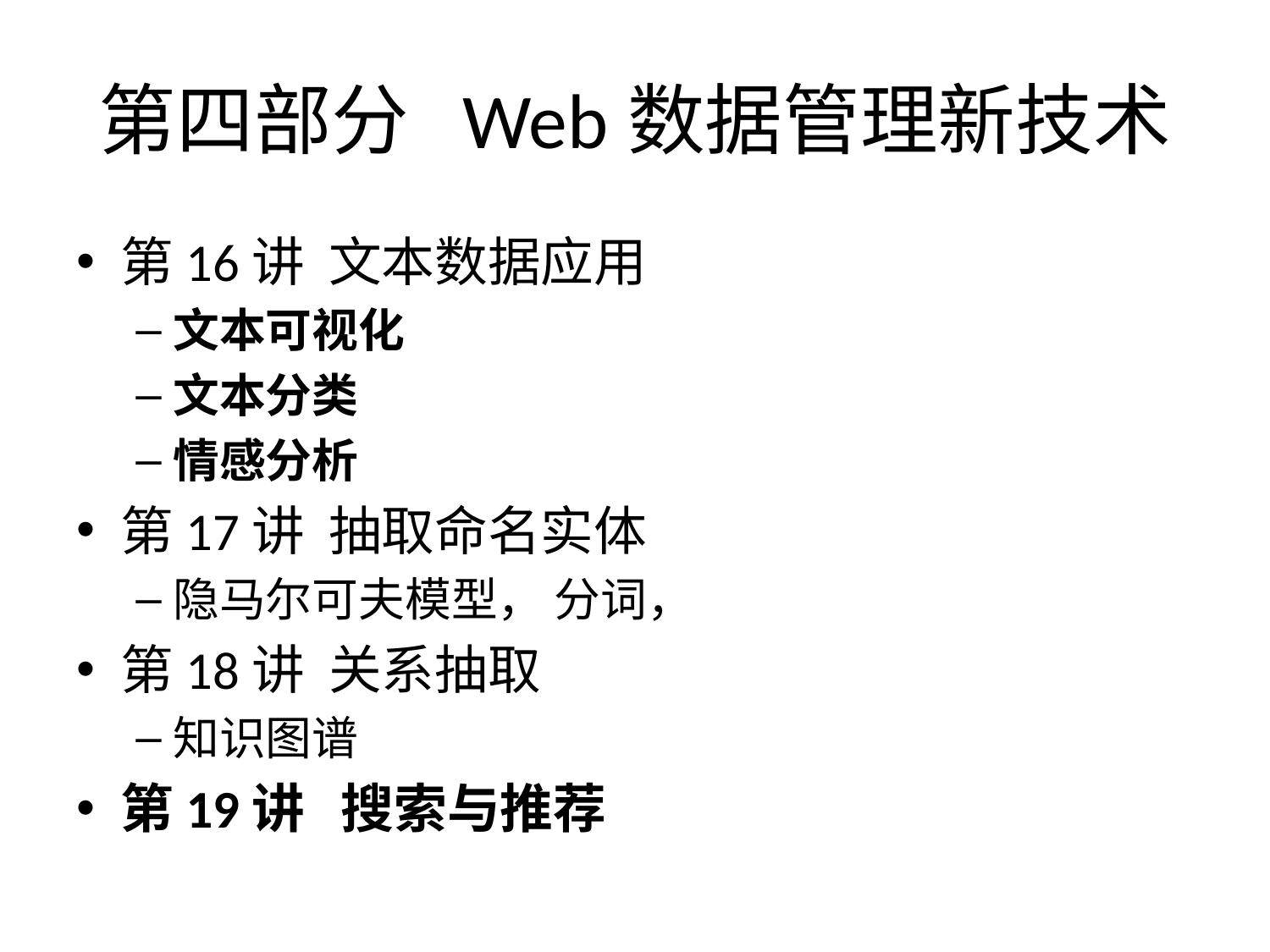

# 第四部分  Web数据管理新技术
第16讲  文本数据应用
文本可视化
文本分类
情感分析
第17讲  抽取命名实体
隐马尔可夫模型， 分词，
第18讲  关系抽取
知识图谱
第19讲   搜索与推荐